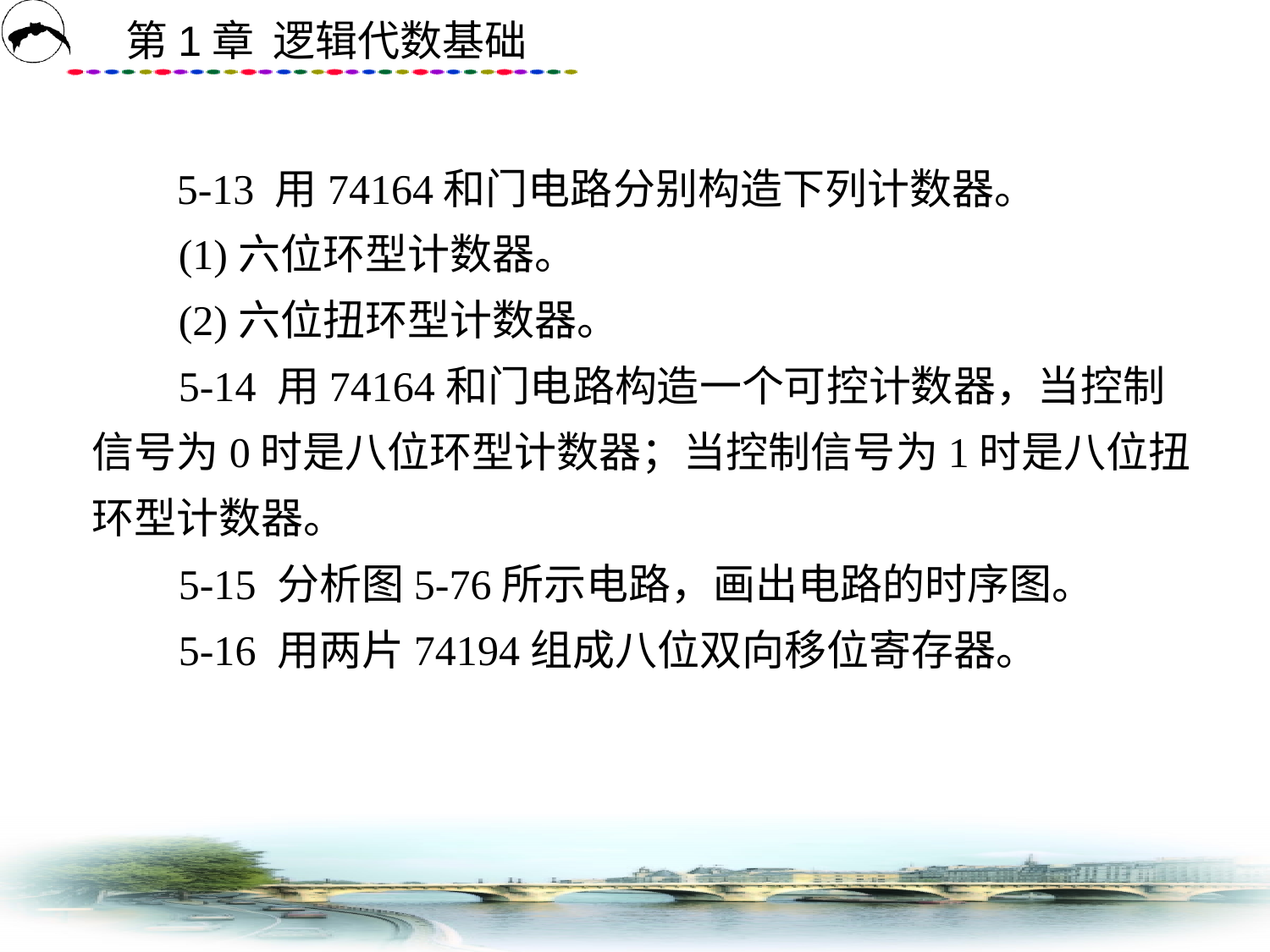

# 5-13 用74164和门电路分别构造下列计数器。 (1)六位环型计数器。 (2)六位扭环型计数器。 5-14 用74164和门电路构造一个可控计数器，当控制信号为0时是八位环型计数器；当控制信号为1时是八位扭环型计数器。 5-15 分析图5-76所示电路，画出电路的时序图。 5-16 用两片74194组成八位双向移位寄存器。